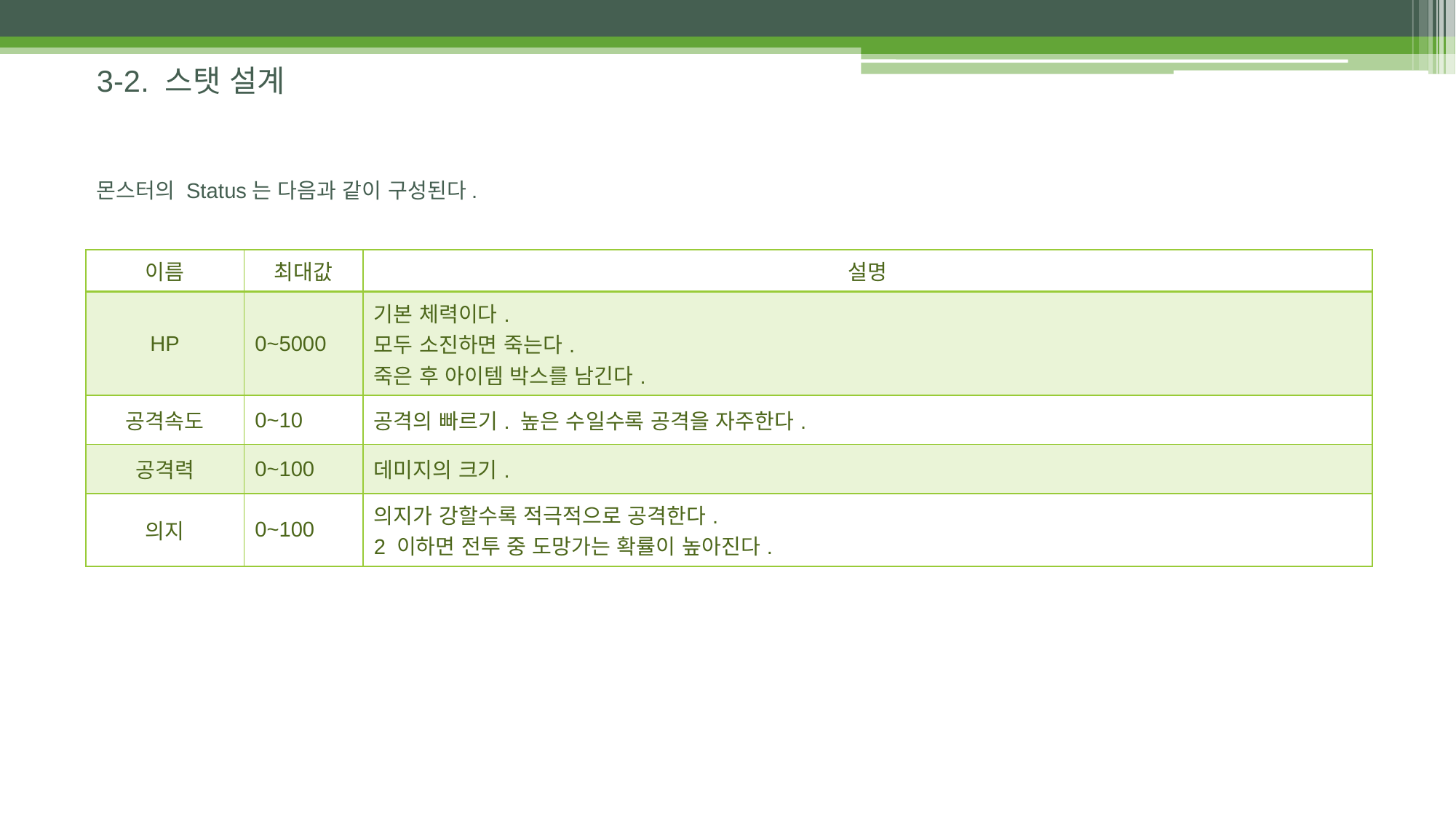

# 3-2. 스탯 설계
몬스터의 Status는 다음과 같이 구성된다.
| 이름 | 최대값 | 설명 |
| --- | --- | --- |
| HP | 0~5000 | 기본 체력이다. 모두 소진하면 죽는다. 죽은 후 아이템 박스를 남긴다. |
| 공격속도 | 0~10 | 공격의 빠르기. 높은 수일수록 공격을 자주한다. |
| 공격력 | 0~100 | 데미지의 크기. |
| 의지 | 0~100 | 의지가 강할수록 적극적으로 공격한다. 2 이하면 전투 중 도망가는 확률이 높아진다. |